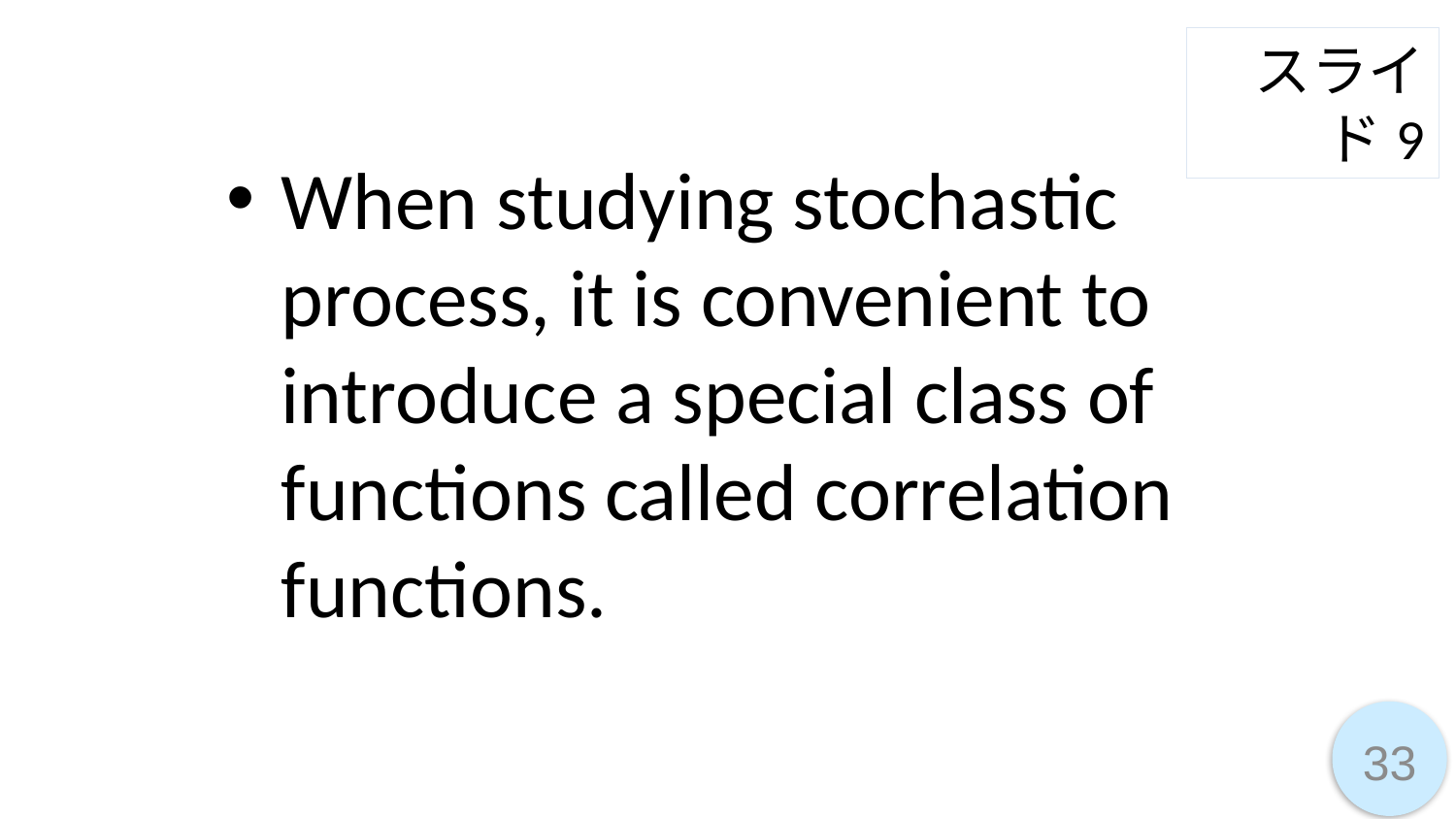

スライド9
When studying stochastic process, it is convenient to introduce a special class of functions called correlation functions.
33